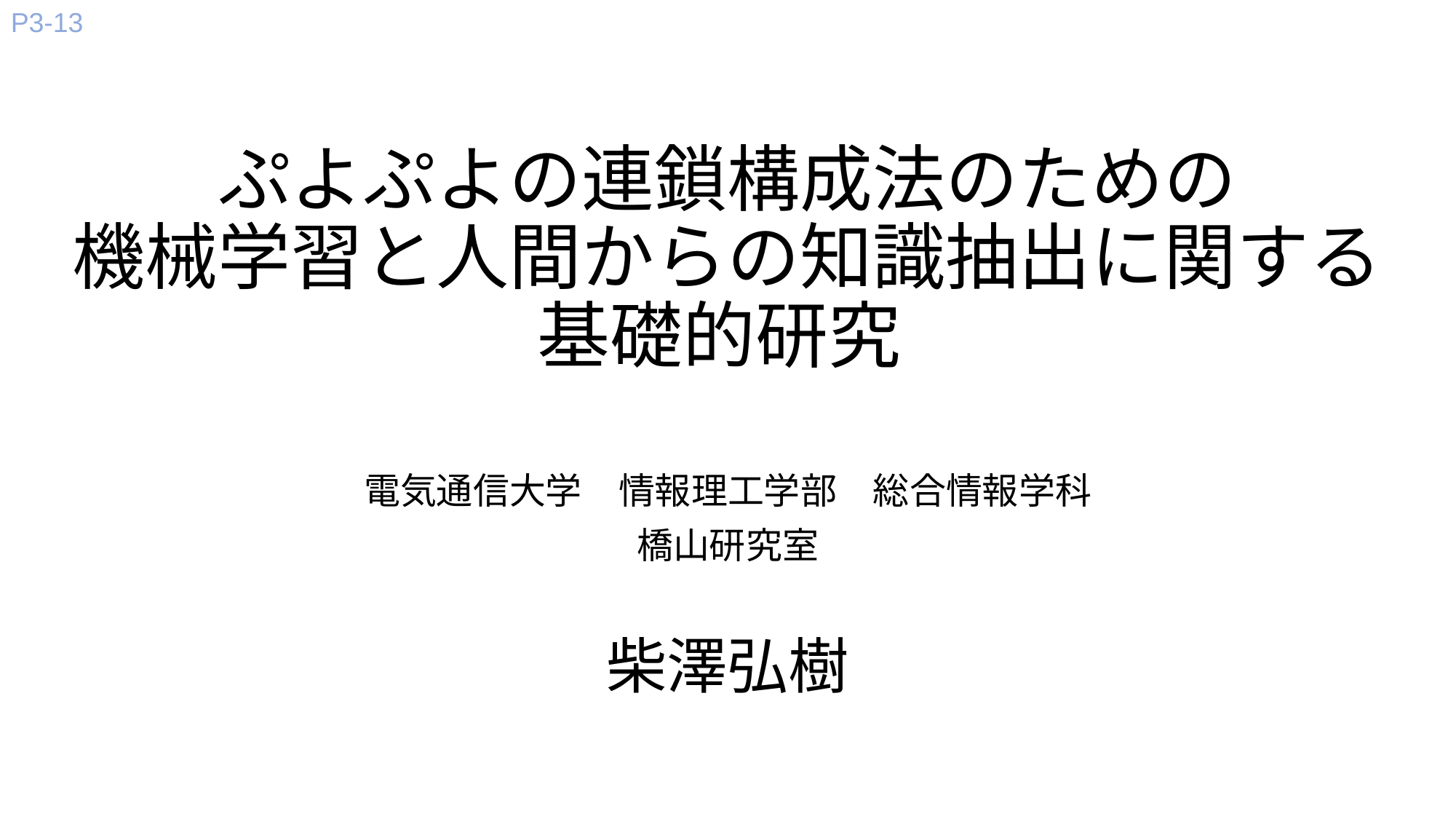

P3-13
# ぷよぷよの連鎖構成法のための 機械学習と人間からの知識抽出に関する 基礎的研究
電気通信大学　情報理工学部　総合情報学科
橋山研究室

柴澤弘樹